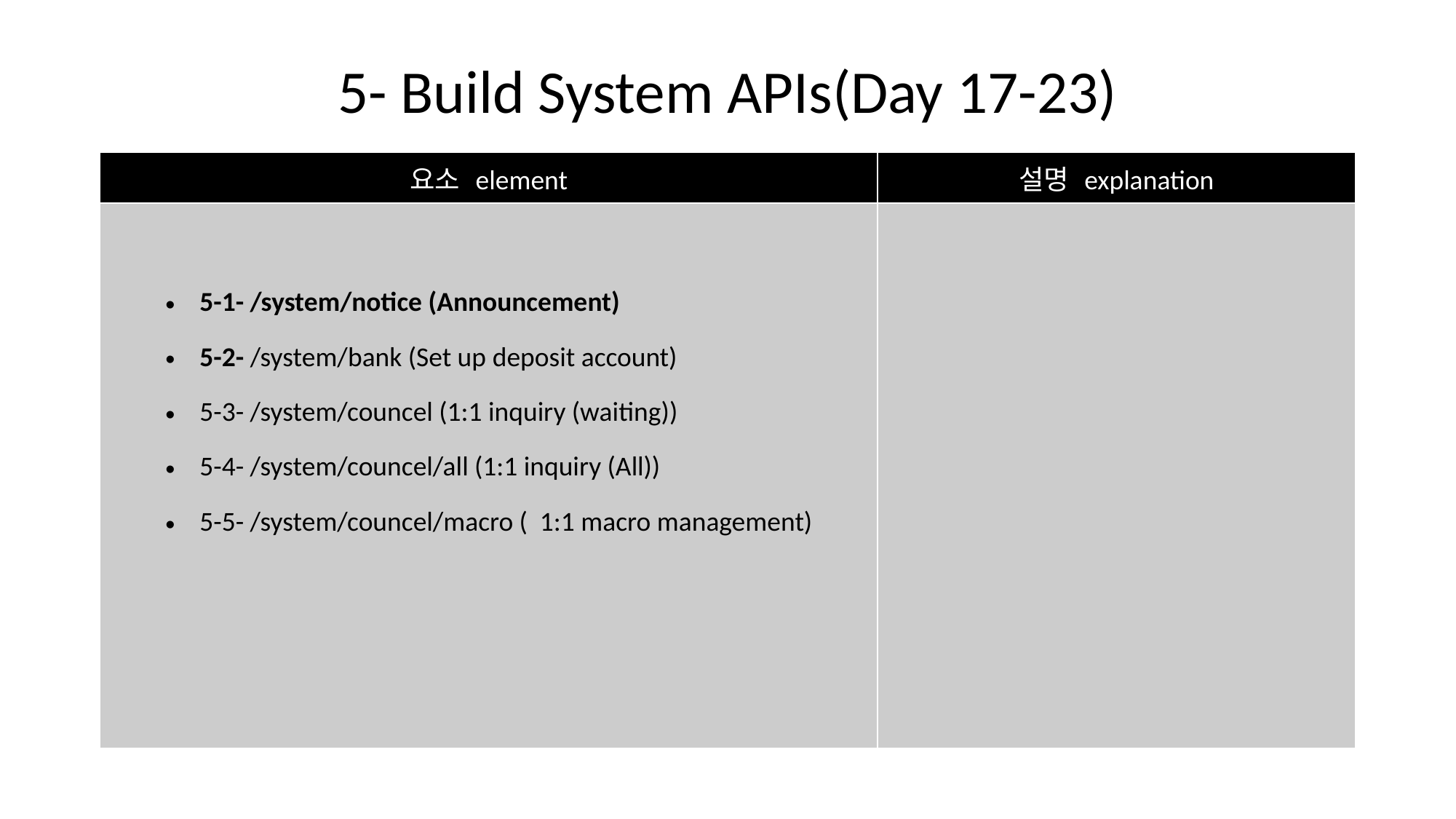

# 5- Build System APIs(Day 17-23)
| 요소 element | 설명 explanation |
| --- | --- |
| 5-1- /system/notice (Announcement) 5-2- /system/bank (Set up deposit account) 5-3- /system/councel (1:1 inquiry (waiting)) 5-4- /system/councel/all (1:1 inquiry (All)) 5-5- /system/councel/macro ( 1:1 macro management) |  |